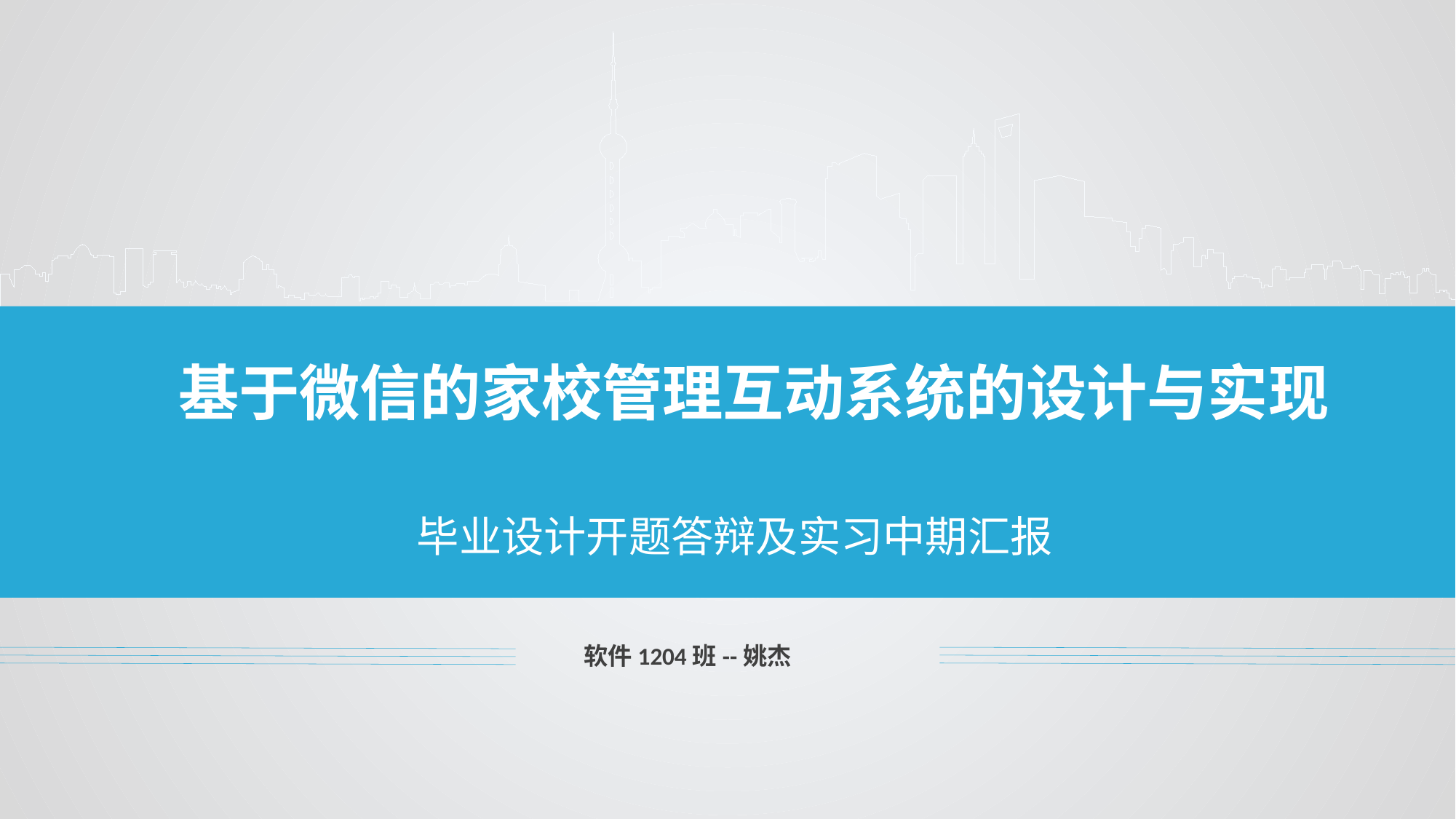

基于微信的家校管理互动系统的设计与实现
毕业设计开题答辩及实习中期汇报
软件1204班--姚杰